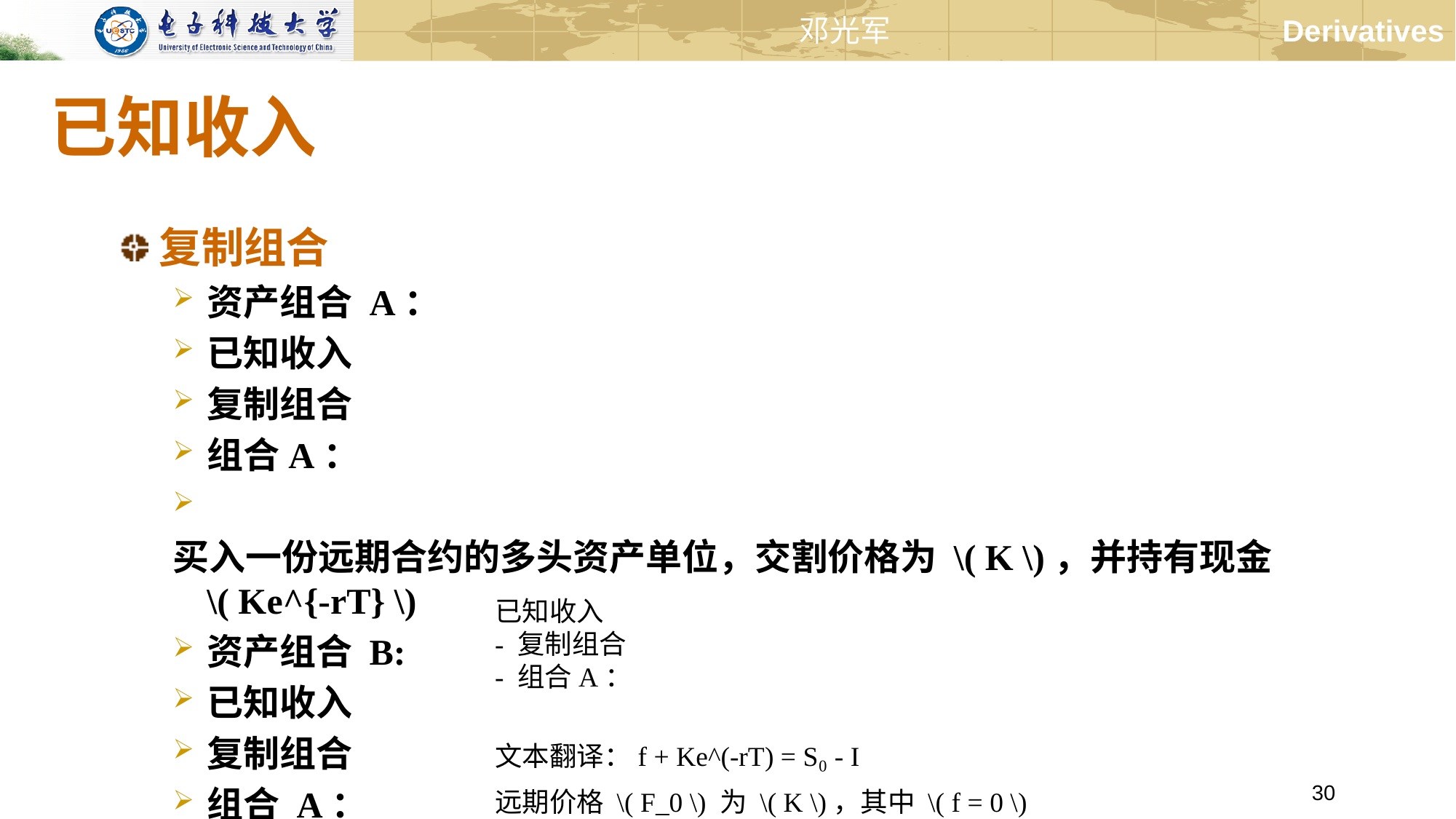

# 已知收入
复制组合
资产组合 A：
已知收入
复制组合
组合A：

买入一份远期合约的多头资产单位，交割价格为 \( K \)，并持有现金 \( Ke^{-rT} \)
资产组合 B:
已知收入
复制组合
组合 A：

买入一个带息债券单位，其息票的现值为 I，并以无风险利率借入 I 现金
已知收入
- 复制组合
- 组合A：

文本翻译：f + Ke^(-rT) = S₀ - I
远期价格 \( F_0 \) 为 \( K \)，其中 \( f = 0 \)
已知收入
- 复制组合
- 组合A：

公式：F0= ( S0-I ) erT